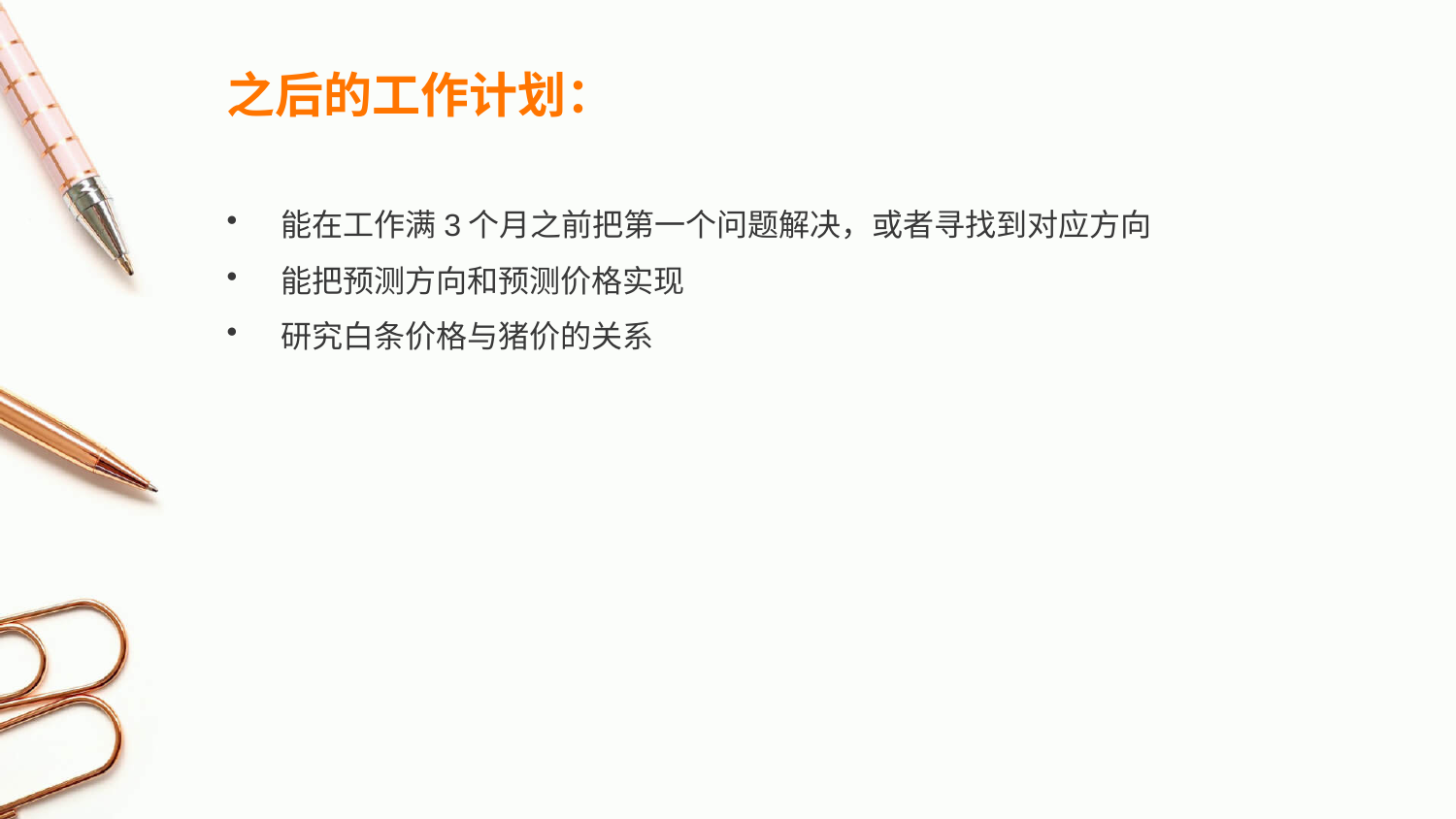

之后的工作计划：
能在工作满3个月之前把第一个问题解决，或者寻找到对应方向
能把预测方向和预测价格实现
研究白条价格与猪价的关系